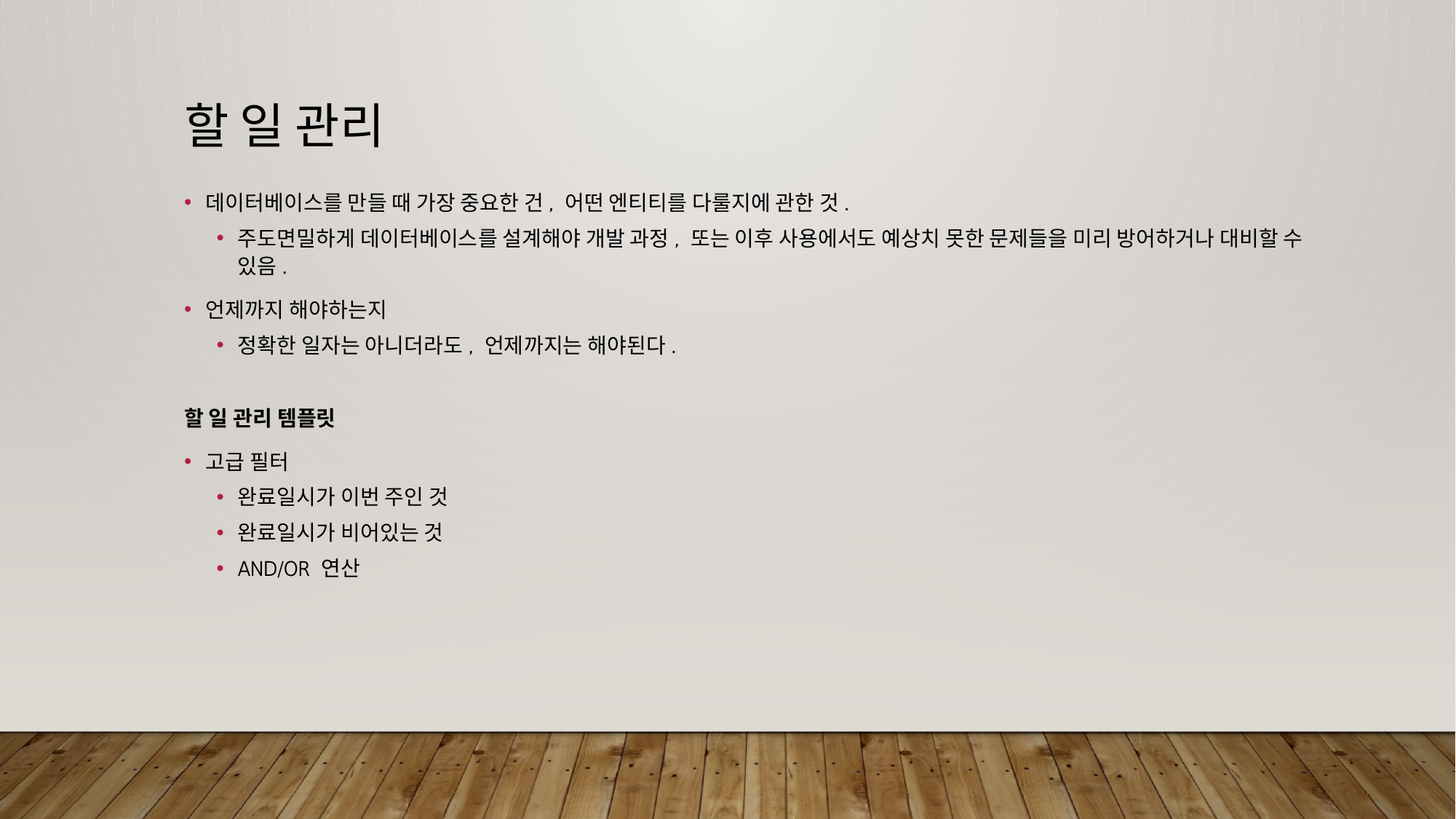

# 할 일 관리
데이터베이스를 만들 때 가장 중요한 건, 어떤 엔티티를 다룰지에 관한 것.
주도면밀하게 데이터베이스를 설계해야 개발 과정, 또는 이후 사용에서도 예상치 못한 문제들을 미리 방어하거나 대비할 수 있음.
언제까지 해야하는지
정확한 일자는 아니더라도, 언제까지는 해야된다.
할 일 관리 템플릿
고급 필터
완료일시가 이번 주인 것
완료일시가 비어있는 것
AND/OR 연산